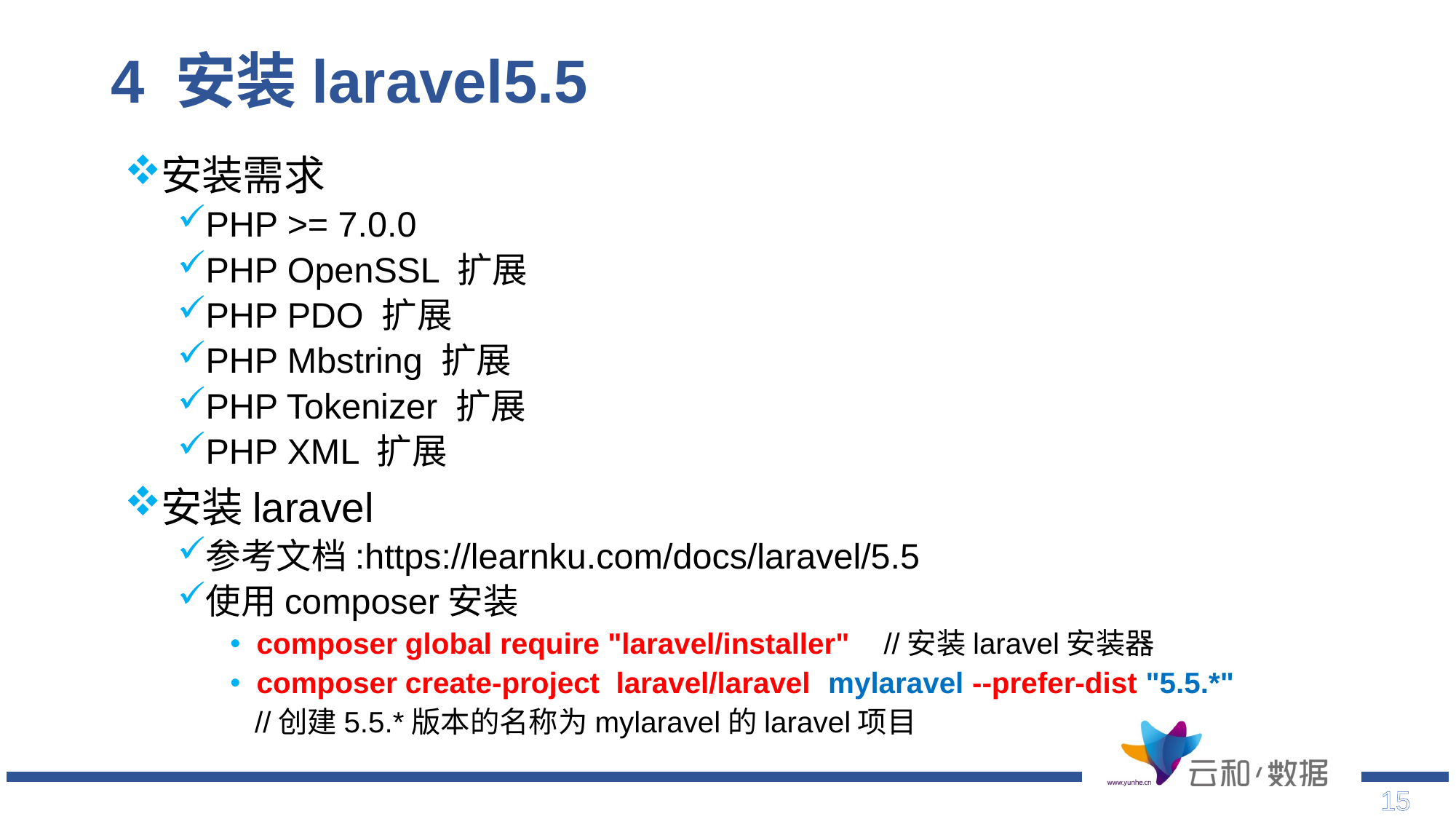

# 4 安装laravel5.5
安装需求
PHP >= 7.0.0
PHP OpenSSL 扩展
PHP PDO 扩展
PHP Mbstring 扩展
PHP Tokenizer 扩展
PHP XML 扩展
安装laravel
参考文档:https://learnku.com/docs/laravel/5.5
使用composer安装
composer global require "laravel/installer"    //安装laravel安装器
composer create-project  laravel/laravel  mylaravel --prefer-dist "5.5.*"
   //创建5.5.*版本的名称为mylaravel的laravel项目